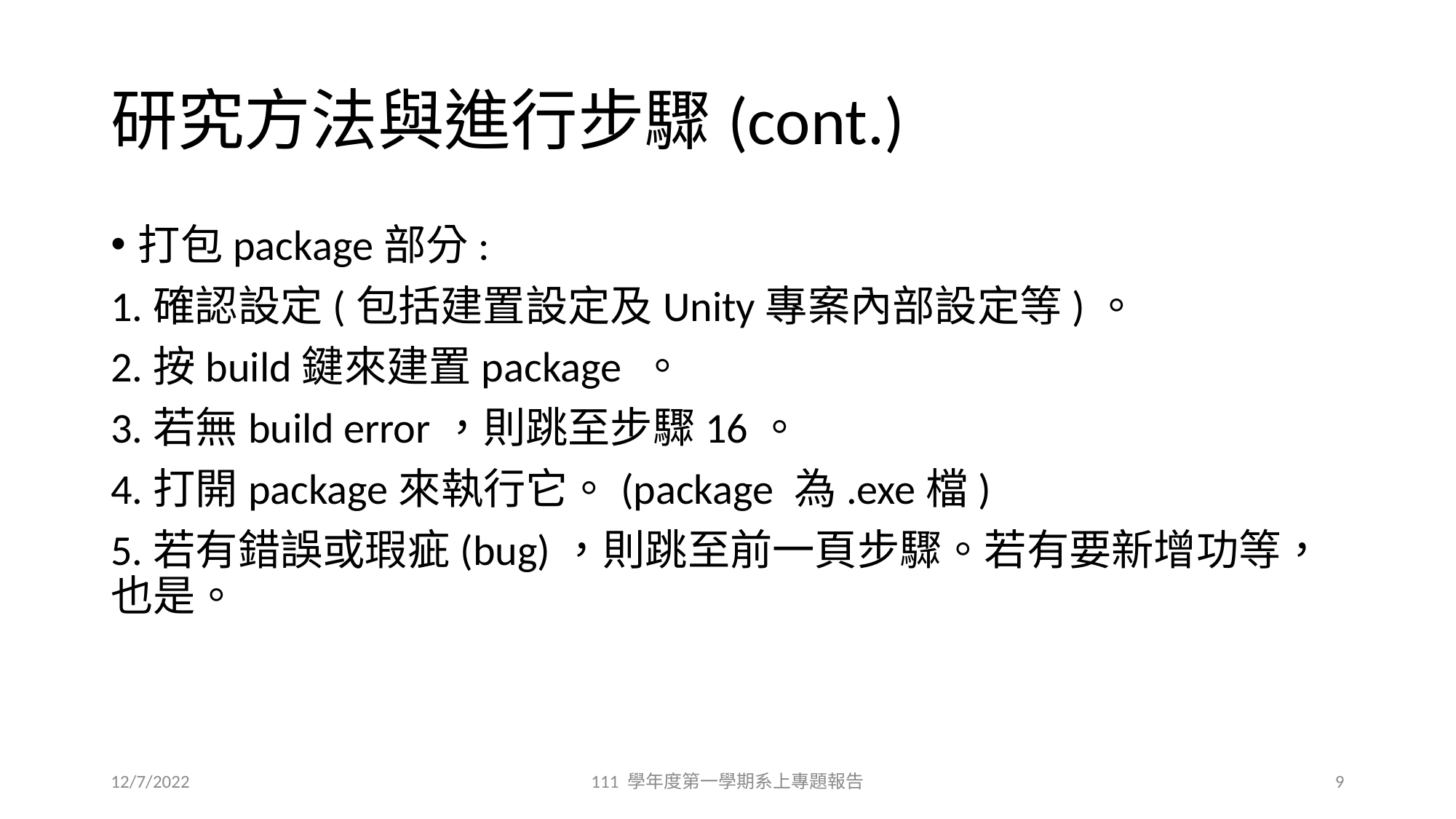

# 研究方法與進行步驟(cont.)
打包package部分:
1.確認設定(包括建置設定及Unity專案內部設定等)。
2.按build鍵來建置package 。
3.若無build error，則跳至步驟16。
4.打開package來執行它。(package 為.exe檔)
5.若有錯誤或瑕疵(bug)，則跳至前一頁步驟。若有要新增功等，也是。

12/7/2022
111 學年度第一學期系上專題報告
9